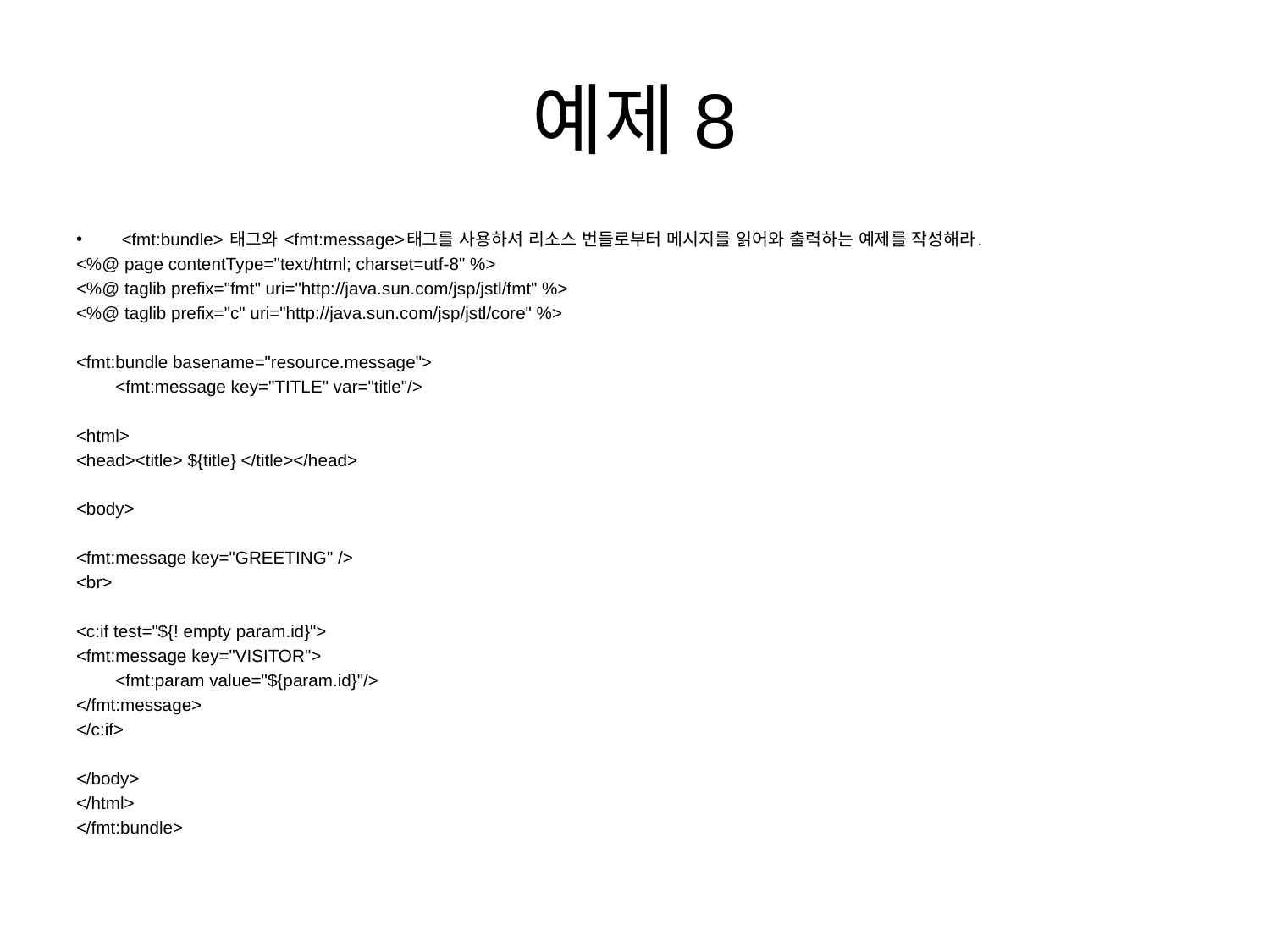

# 예제8
<fmt:bundle> 태그와 <fmt:message>태그를 사용하셔 리소스 번들로부터 메시지를 읽어와 출력하는 예제를 작성해라.
<%@ page contentType="text/html; charset=utf-8" %>
<%@ taglib prefix="fmt" uri="http://java.sun.com/jsp/jstl/fmt" %>
<%@ taglib prefix="c" uri="http://java.sun.com/jsp/jstl/core" %>

<fmt:bundle basename="resource.message">
	<fmt:message key="TITLE" var="title"/>

<html>
<head><title> ${title} </title></head>

<body>

<fmt:message key="GREETING" />
<br>

<c:if test="${! empty param.id}">
<fmt:message key="VISITOR">
	<fmt:param value="${param.id}"/>
</fmt:message>
</c:if>

</body>
</html>
</fmt:bundle>